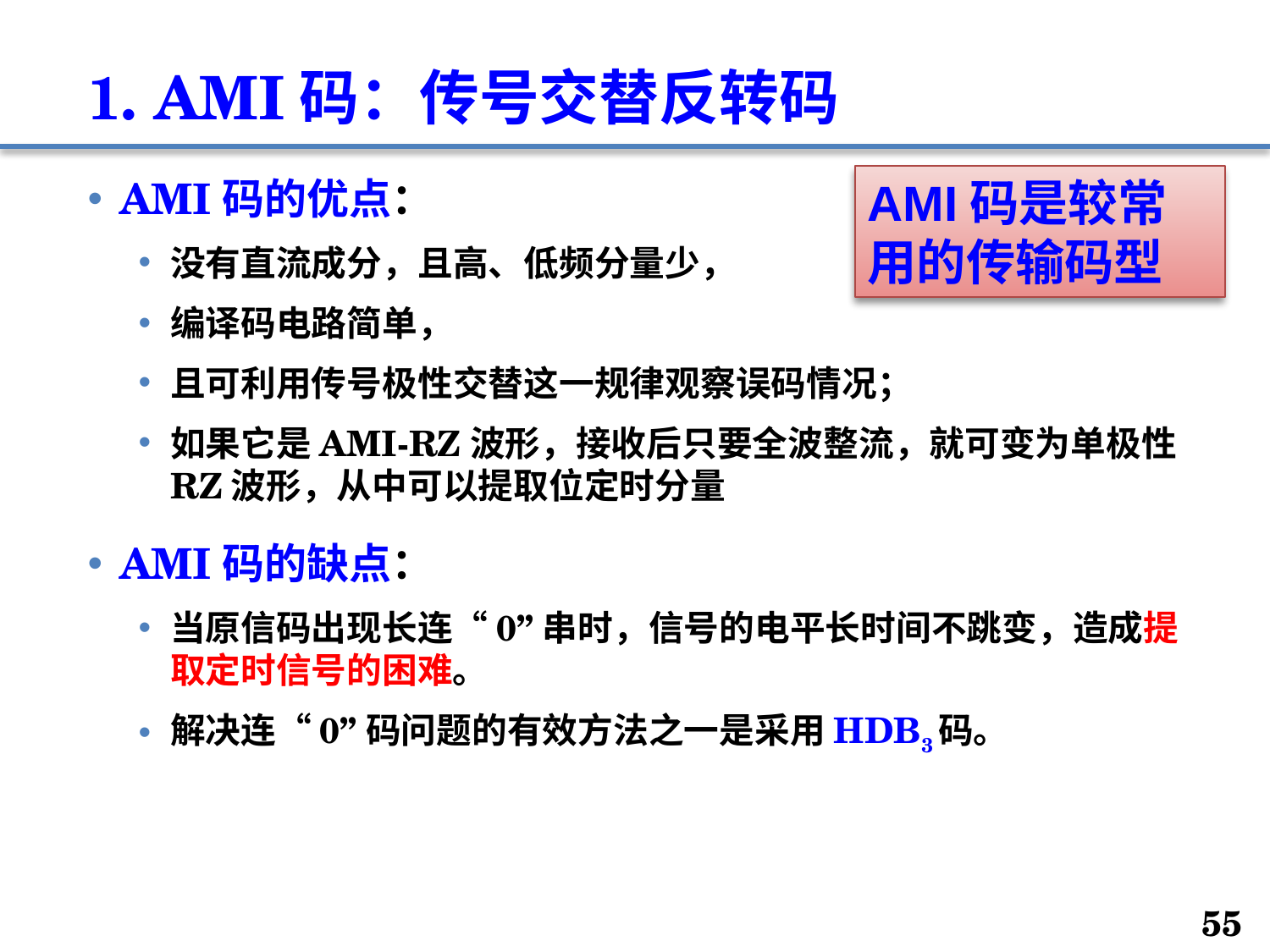

# 1. AMI码：传号交替反转码
AMI码的优点：
没有直流成分，且高、低频分量少，
编译码电路简单，
且可利用传号极性交替这一规律观察误码情况；
如果它是AMI-RZ波形，接收后只要全波整流，就可变为单极性RZ波形，从中可以提取位定时分量
AMI码的缺点：
当原信码出现长连“0”串时，信号的电平长时间不跳变，造成提取定时信号的困难。
解决连“0”码问题的有效方法之一是采用HDB3码。
AMI码是较常用的传输码型
55